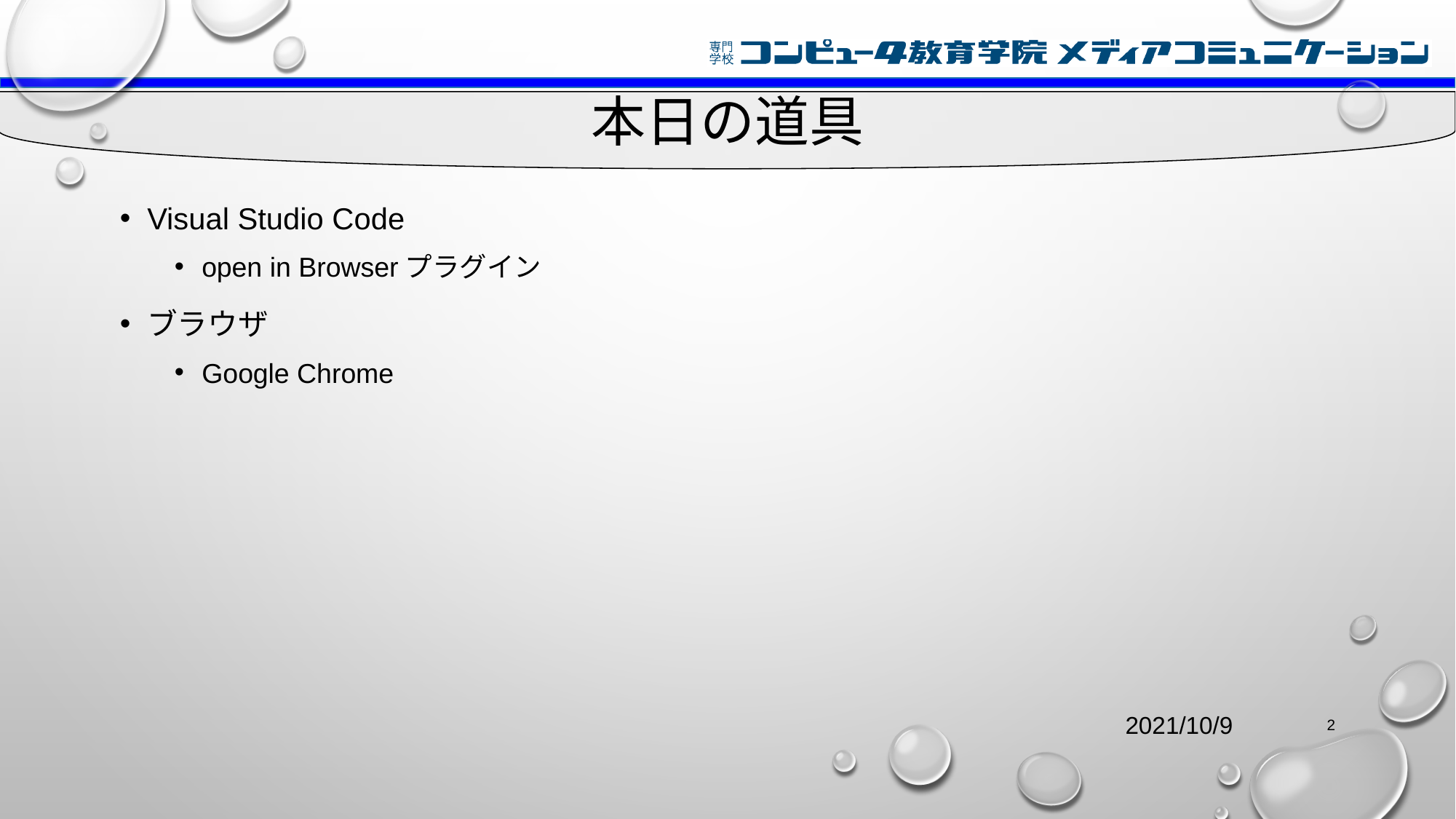

# 本日の道具
Visual Studio Code
open in Browserプラグイン
ブラウザ
Google Chrome

2021/10/9
2